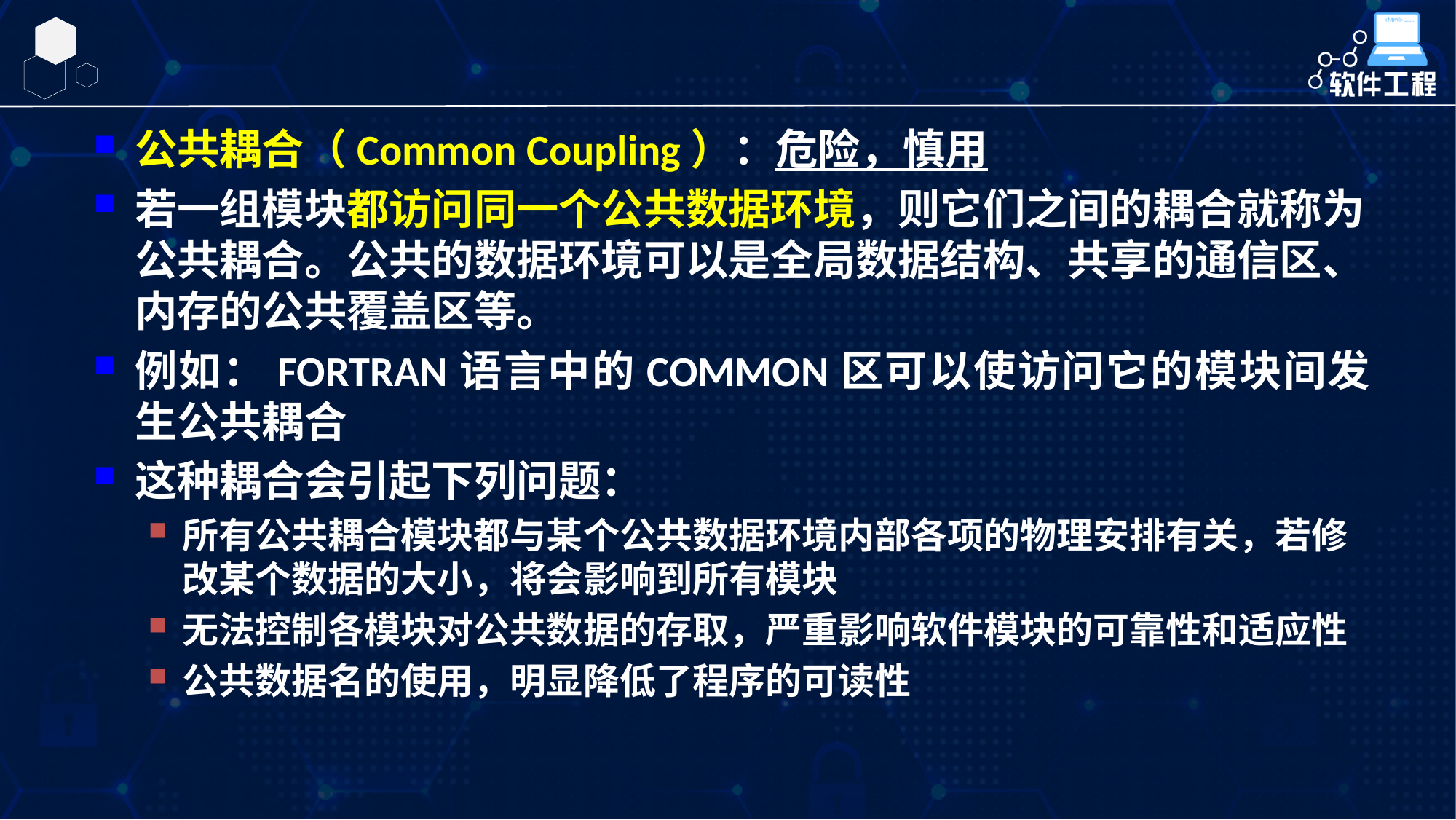

公共耦合（Common Coupling）：危险，慎用
若一组模块都访问同一个公共数据环境，则它们之间的耦合就称为公共耦合。公共的数据环境可以是全局数据结构、共享的通信区、内存的公共覆盖区等。
例如：FORTRAN语言中的COMMON区可以使访问它的模块间发生公共耦合
这种耦合会引起下列问题：
所有公共耦合模块都与某个公共数据环境内部各项的物理安排有关，若修改某个数据的大小，将会影响到所有模块
无法控制各模块对公共数据的存取，严重影响软件模块的可靠性和适应性
公共数据名的使用，明显降低了程序的可读性